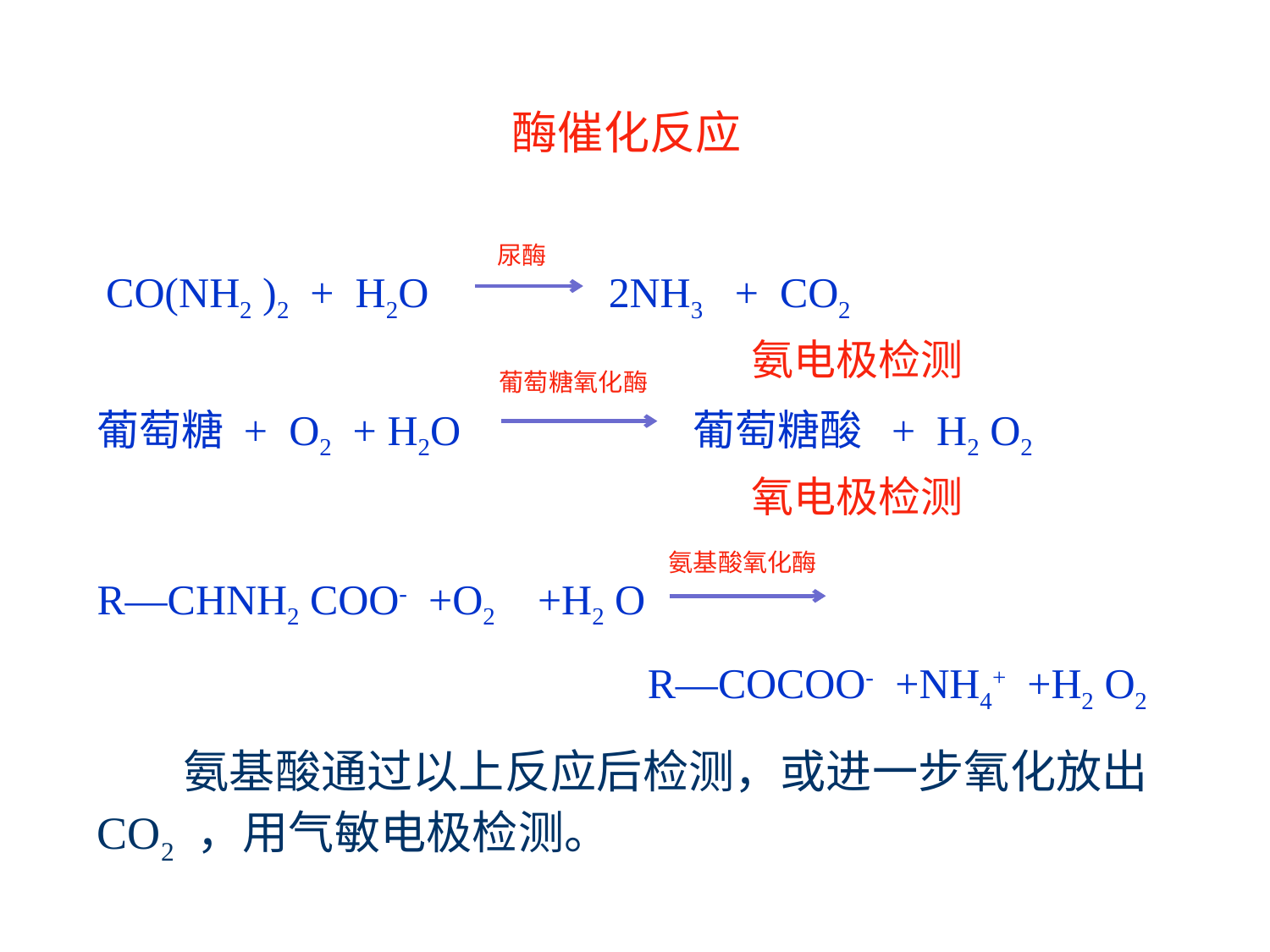

# 酶催化反应

 CO(NH2 )2  +  H2O                 2NH3   +  CO2
                                                                                                                     氨电极检测
尿酶

葡萄糖 +  O2  + H2O                     葡萄糖酸  +  H2 O2
                                                                                                                     氧电极检测
葡萄糖氧化酶

R—CHNH2 COO-  +O2    +H2 O
                                                    R—COCOO-  +NH4+  +H2 O2
        氨基酸通过以上反应后检测，或进一步氧化放出CO2 ，用气敏电极检测。
氨基酸氧化酶